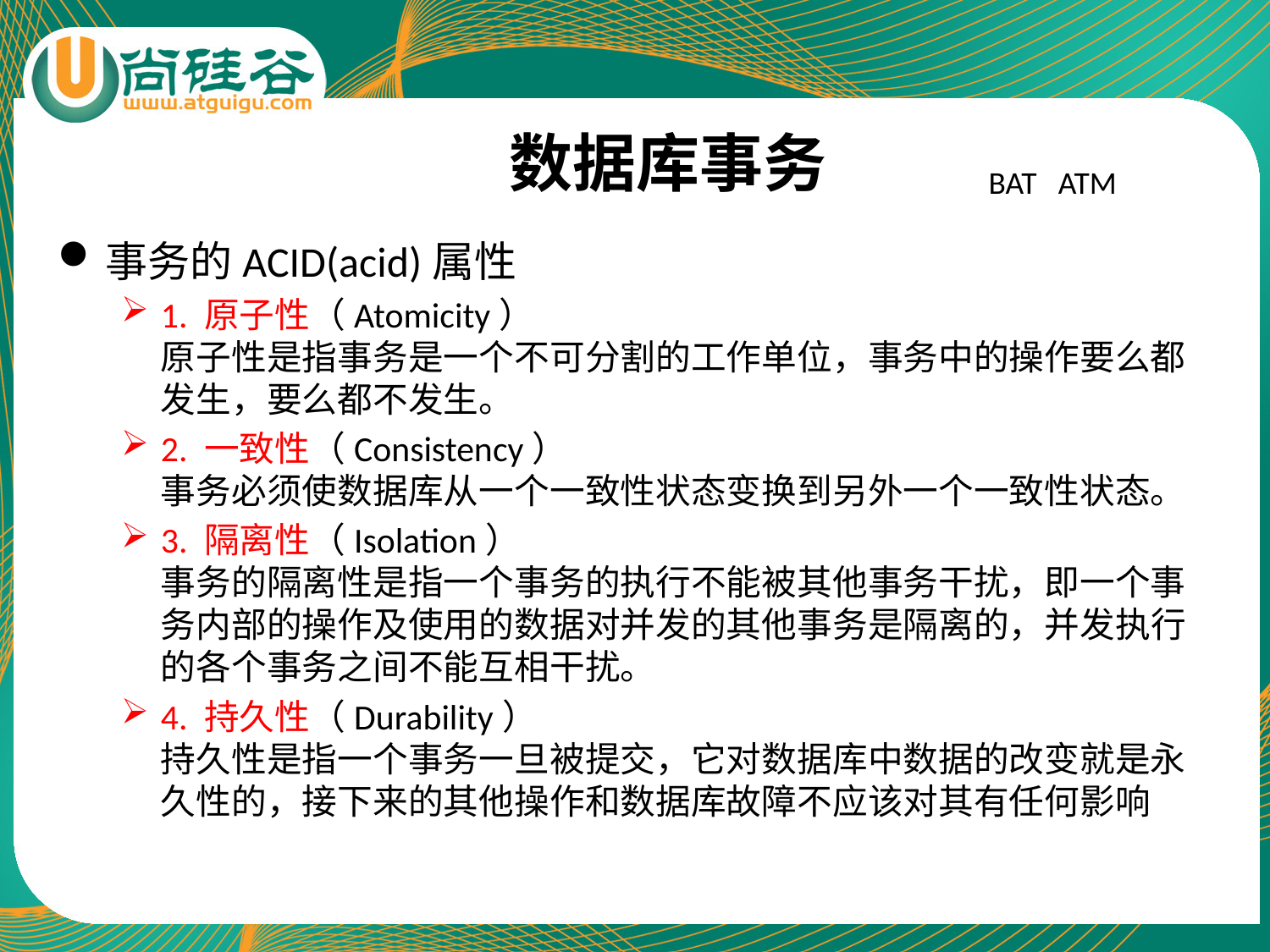

# 数据库事务
BAT   ATM
事务的ACID(acid)属性
1. 原子性（Atomicity）
原子性是指事务是一个不可分割的工作单位，事务中的操作要么都发生，要么都不发生。
2. 一致性（Consistency）
事务必须使数据库从一个一致性状态变换到另外一个一致性状态。
3. 隔离性（Isolation）
事务的隔离性是指一个事务的执行不能被其他事务干扰，即一个事务内部的操作及使用的数据对并发的其他事务是隔离的，并发执行的各个事务之间不能互相干扰。
4. 持久性（Durability）
持久性是指一个事务一旦被提交，它对数据库中数据的改变就是永久性的，接下来的其他操作和数据库故障不应该对其有任何影响